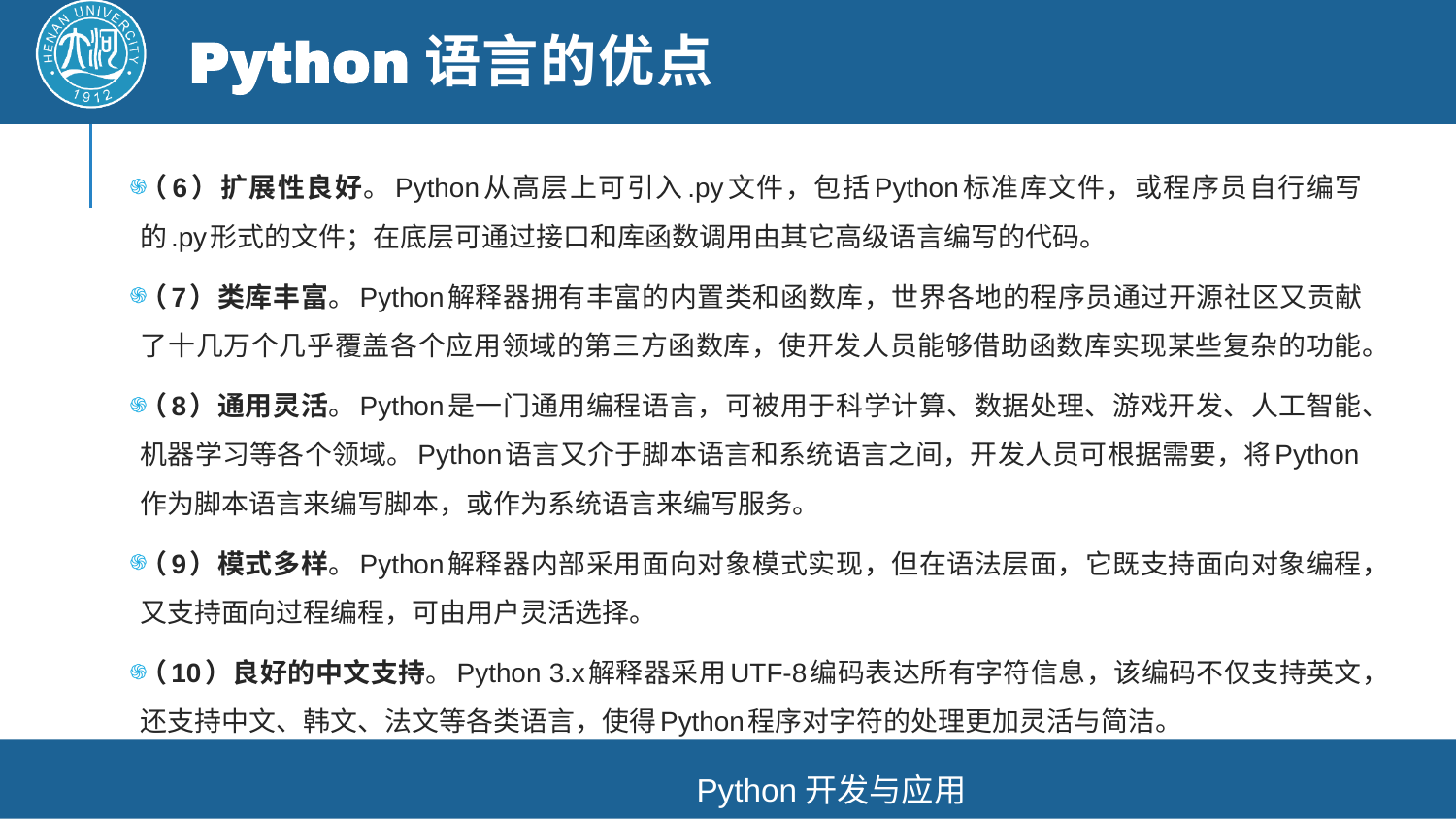

# Python语言的优点
（6）扩展性良好。Python从高层上可引入.py文件，包括Python标准库文件，或程序员自行编写的.py形式的文件；在底层可通过接口和库函数调用由其它高级语言编写的代码。
（7）类库丰富。Python解释器拥有丰富的内置类和函数库，世界各地的程序员通过开源社区又贡献了十几万个几乎覆盖各个应用领域的第三方函数库，使开发人员能够借助函数库实现某些复杂的功能。
（8）通用灵活。Python是一门通用编程语言，可被用于科学计算、数据处理、游戏开发、人工智能、机器学习等各个领域。Python语言又介于脚本语言和系统语言之间，开发人员可根据需要，将Python作为脚本语言来编写脚本，或作为系统语言来编写服务。
（9）模式多样。Python解释器内部采用面向对象模式实现，但在语法层面，它既支持面向对象编程，又支持面向过程编程，可由用户灵活选择。
（10）良好的中文支持。Python 3.x解释器采用UTF-8编码表达所有字符信息，该编码不仅支持英文，还支持中文、韩文、法文等各类语言，使得Python程序对字符的处理更加灵活与简洁。

Python开发与应用
26